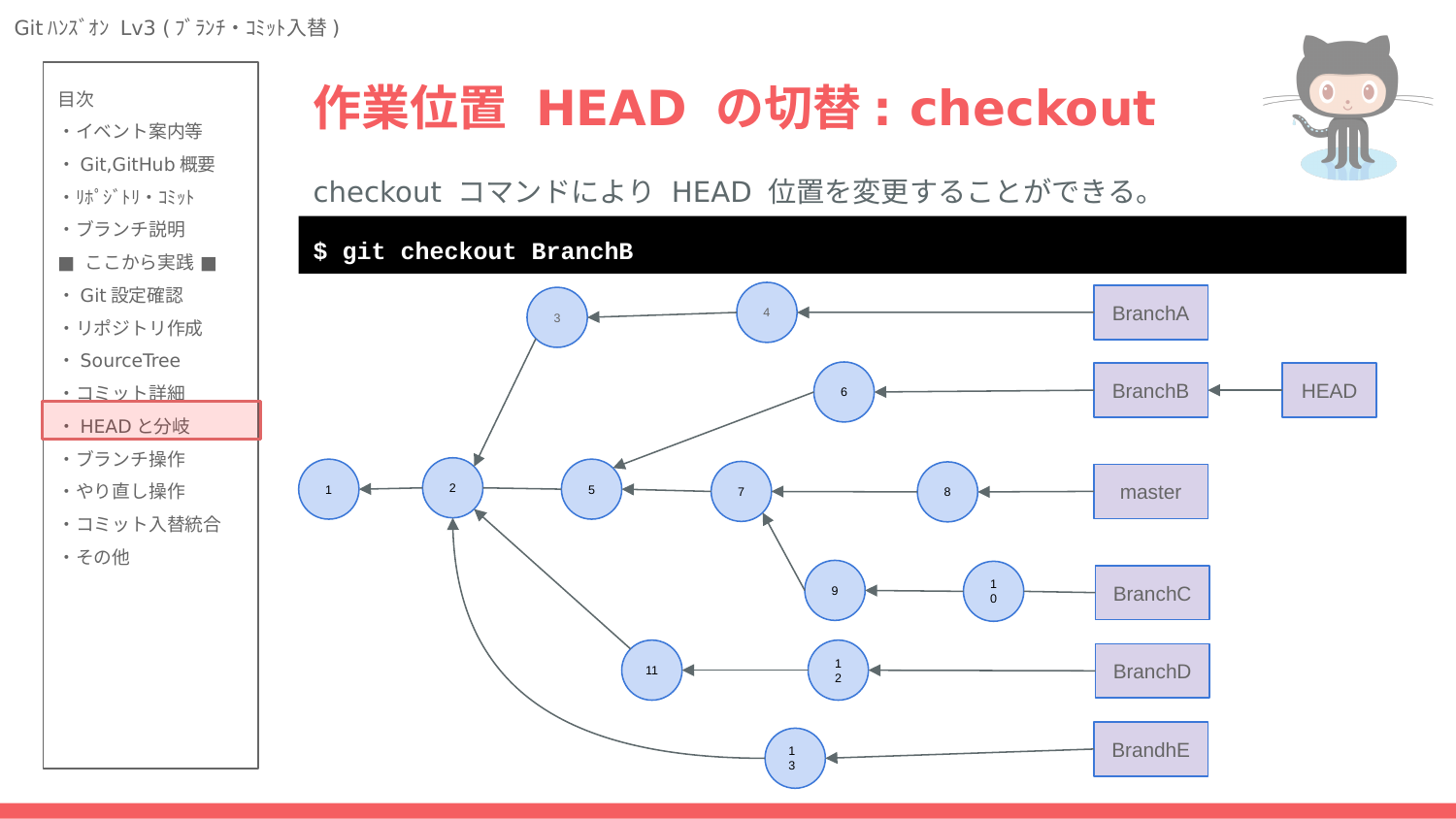

# 作業位置 HEAD の切替: checkout
checkout コマンドにより HEAD 位置を変更することができる。
$ git checkout BranchB
4
BranchA
3
6
BranchB
HEAD

2
1
5
7
8
master
9
10
BranchC
11
12
BranchD
BrandhE
13